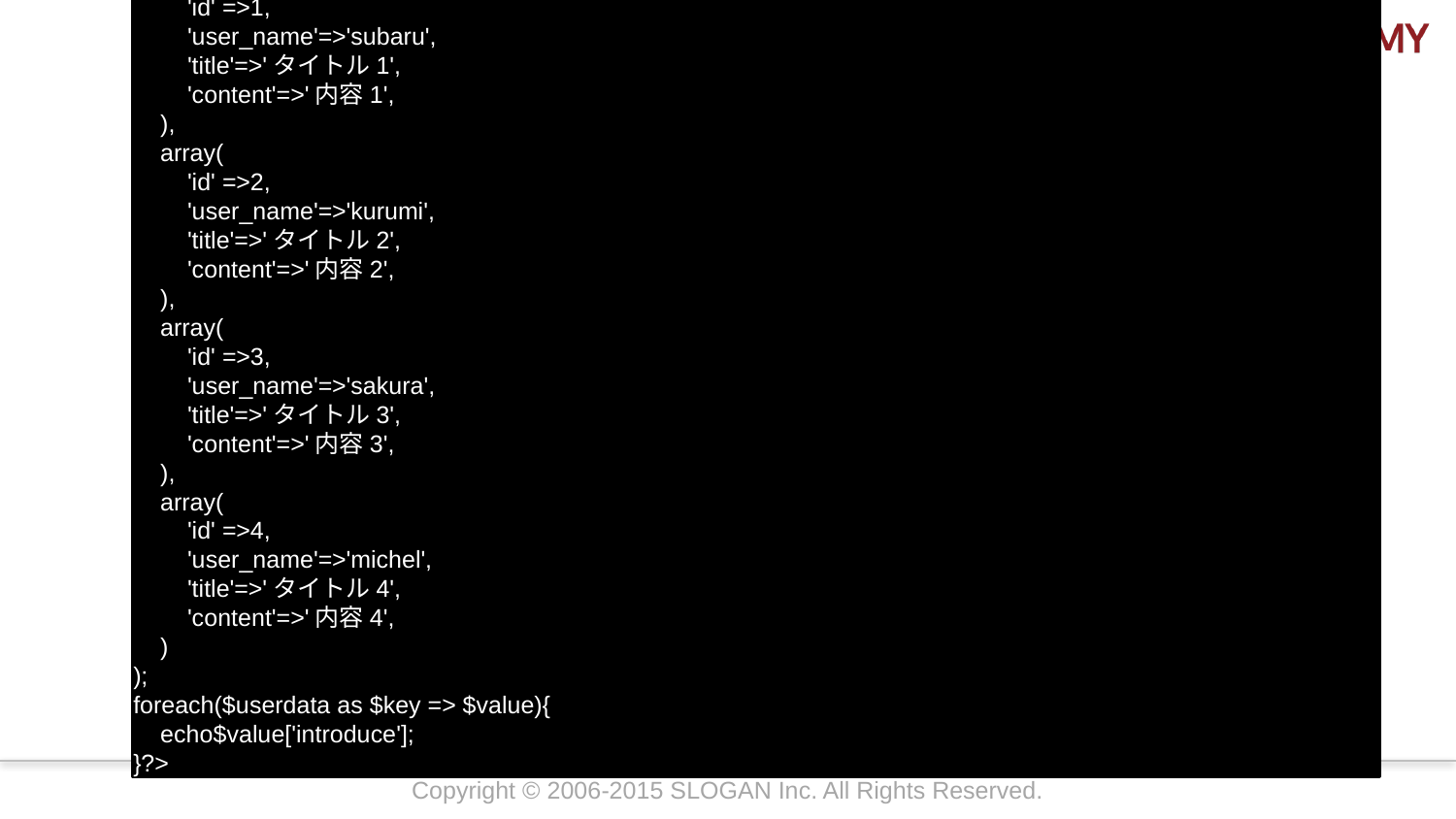

<?php
$userdata=array(
    array(
//各keyにid,user_name,introduce,email,passwardを指定
        'id' =>1,
        'user_name'=>'subaru',
        'title'=>'タイトル1',
        'content'=>'内容1',
    ),
    array(
        'id' =>2,
        'user_name'=>'kurumi',
        'title'=>'タイトル2',
        'content'=>'内容2',
    ),
    array(
        'id' =>3,
        'user_name'=>'sakura',
        'title'=>'タイトル3',
        'content'=>'内容3',
    ),
    array(
        'id' =>4,
        'user_name'=>'michel',
        'title'=>'タイトル4',
        'content'=>'内容4',
    )
);
foreach($userdata as $key => $value){
    echo$value['introduce'];
}?>